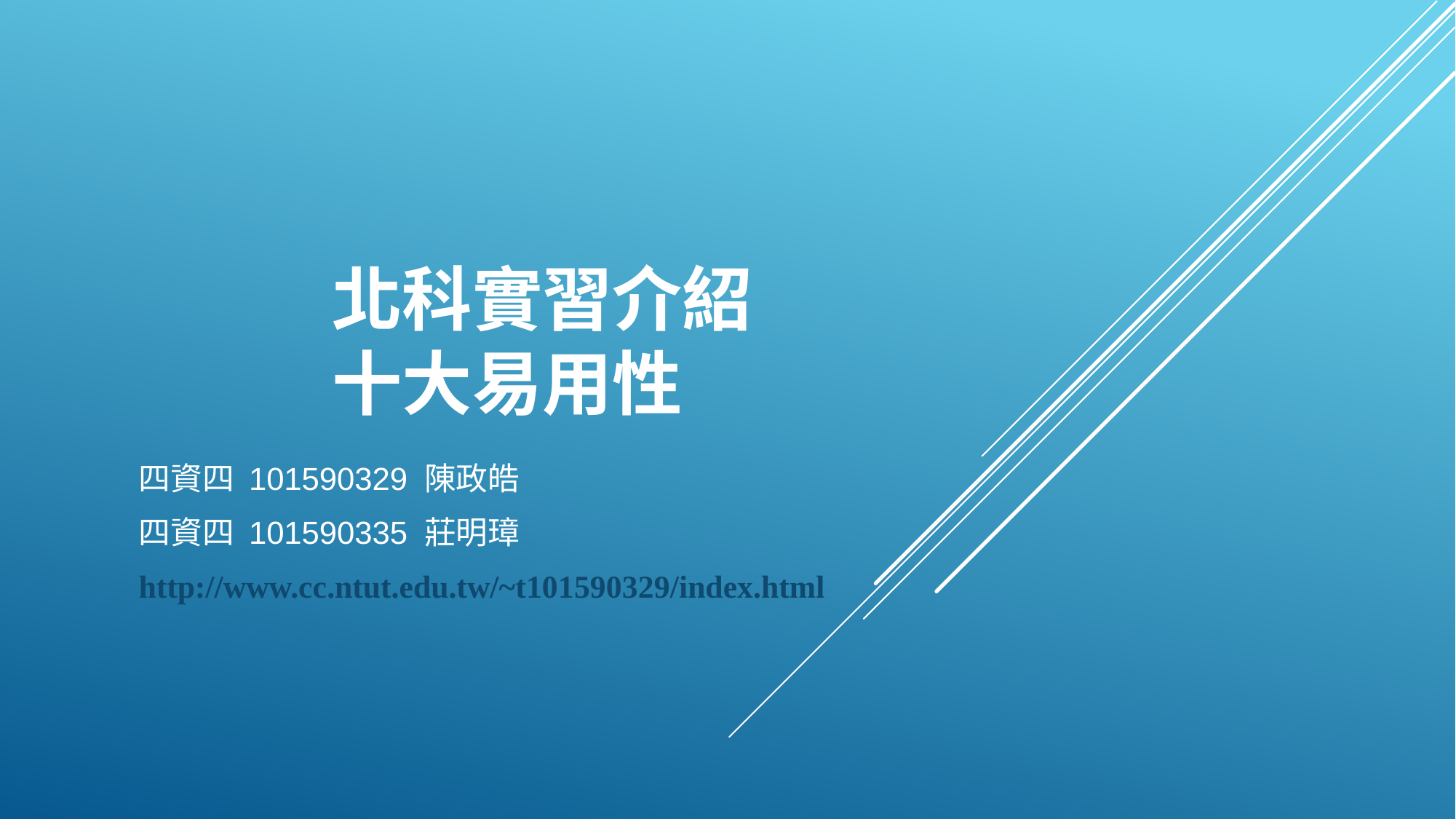

# 北科實習介紹 十大易用性
四資四 101590329 陳政皓
四資四 101590335 莊明璋
http://www.cc.ntut.edu.tw/~t101590329/index.html